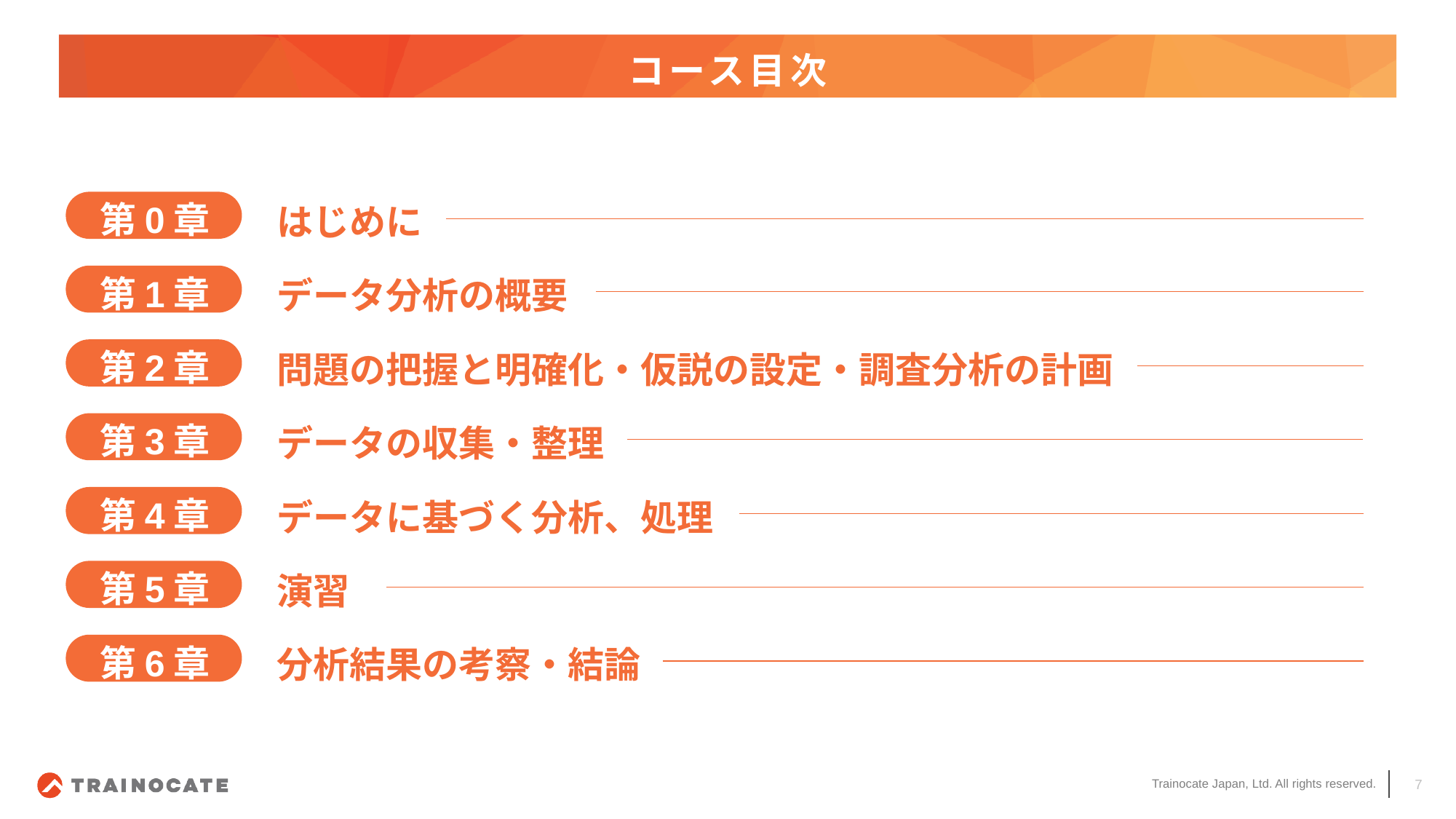

# コース目次
第0章
はじめに
第1章
データ分析の概要
第2章
問題の把握と明確化・仮説の設定・調査分析の計画
第3章
データの収集・整理
第4章
データに基づく分析、処理
第5章
演習
第6章
分析結果の考察・結論
7